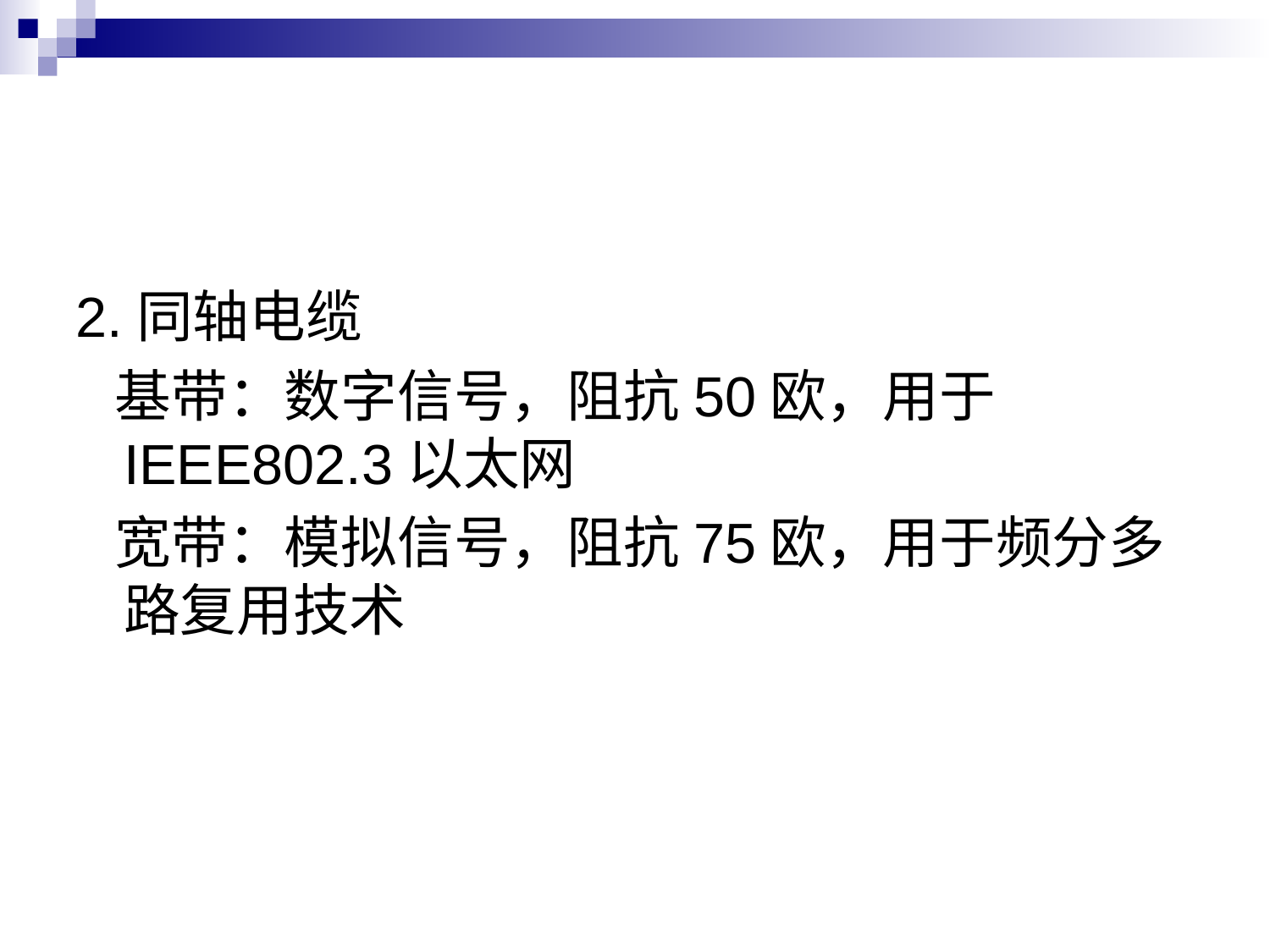

#
2.同轴电缆
  基带：数字信号，阻抗50欧，用于IEEE802.3以太网
  宽带：模拟信号，阻抗75欧，用于频分多路复用技术